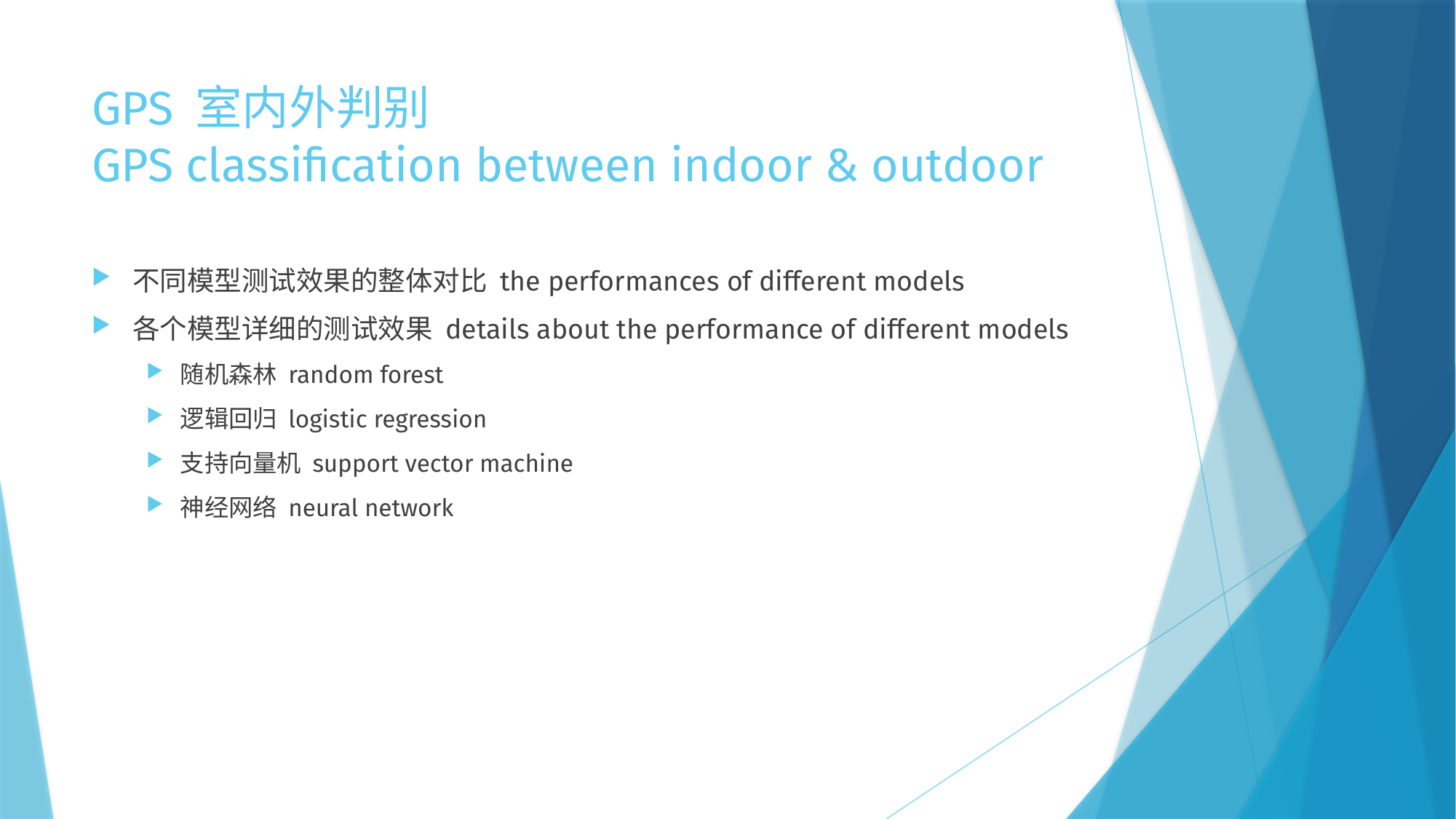

# GPS 室内外判别 GPS classification between indoor & outdoor
不同模型测试效果的整体对比 the performances of different models
各个模型详细的测试效果 details about the performance of different models
随机森林 random forest
逻辑回归 logistic regression
支持向量机 support vector machine
神经网络 neural network